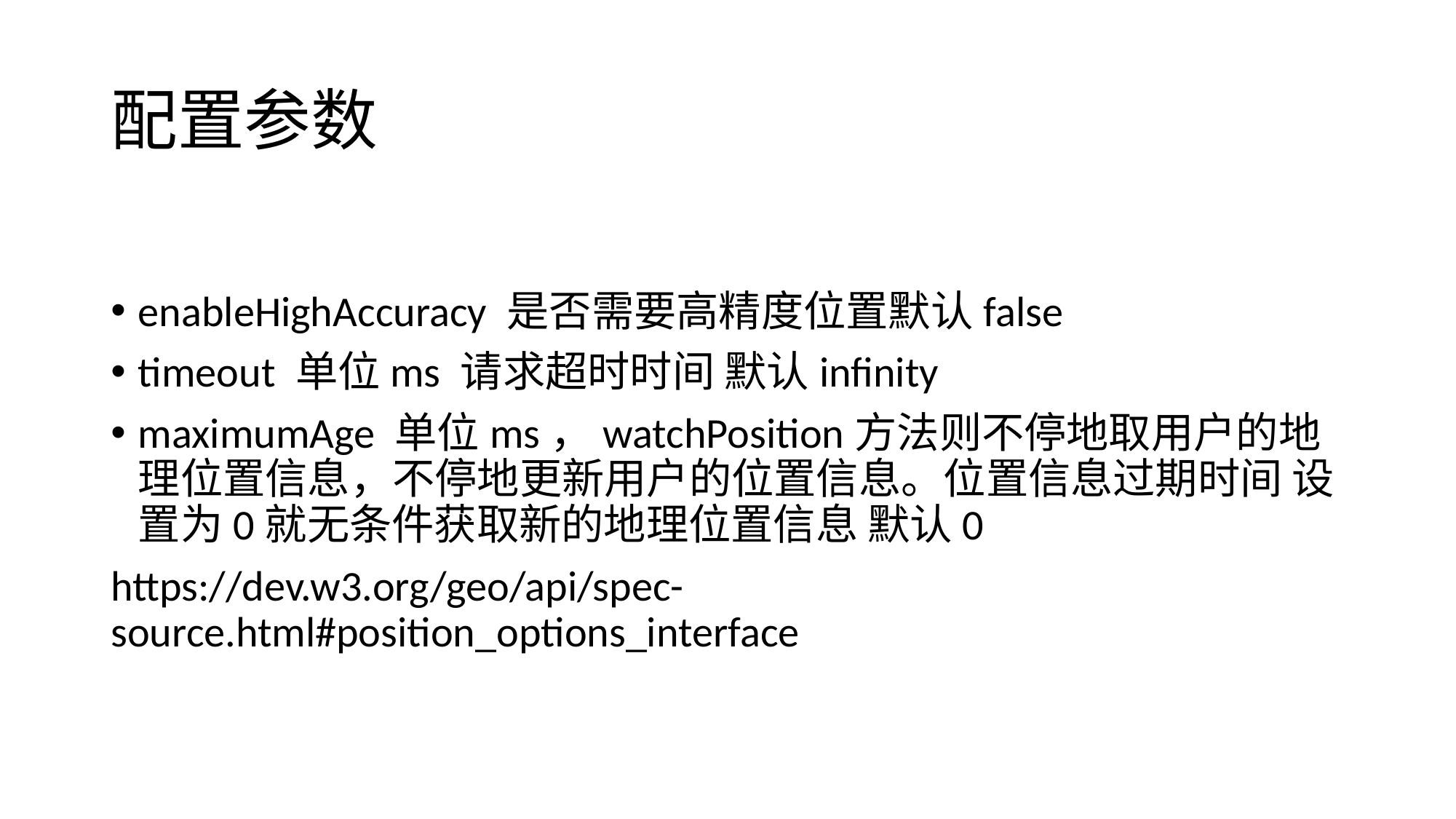

# 配置参数

enableHighAccuracy 是否需要高精度位置默认false
timeout 单位ms 请求超时时间 默认infinity
maximumAge 单位ms，watchPosition方法则不停地取用户的地理位置信息，不停地更新用户的位置信息。位置信息过期时间 设置为0就无条件获取新的地理位置信息 默认0
https://dev.w3.org/geo/api/spec-source.html#position_options_interface